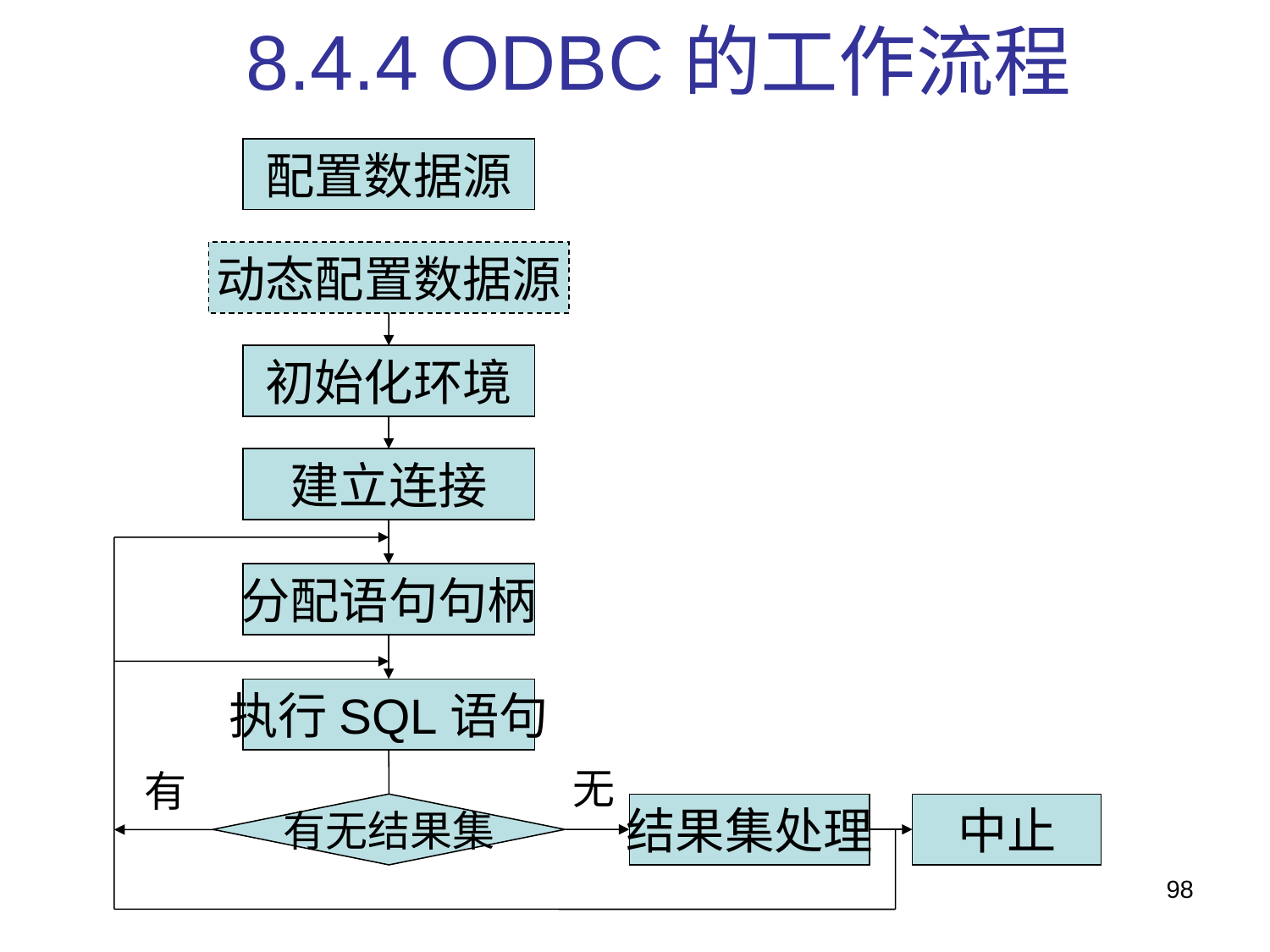

# 8.4.4 ODBC的工作流程
配置数据源
动态配置数据源
初始化环境
建立连接

分配语句句柄

执行SQL语句
无
有
有无结果集
结果集处理
中止

98